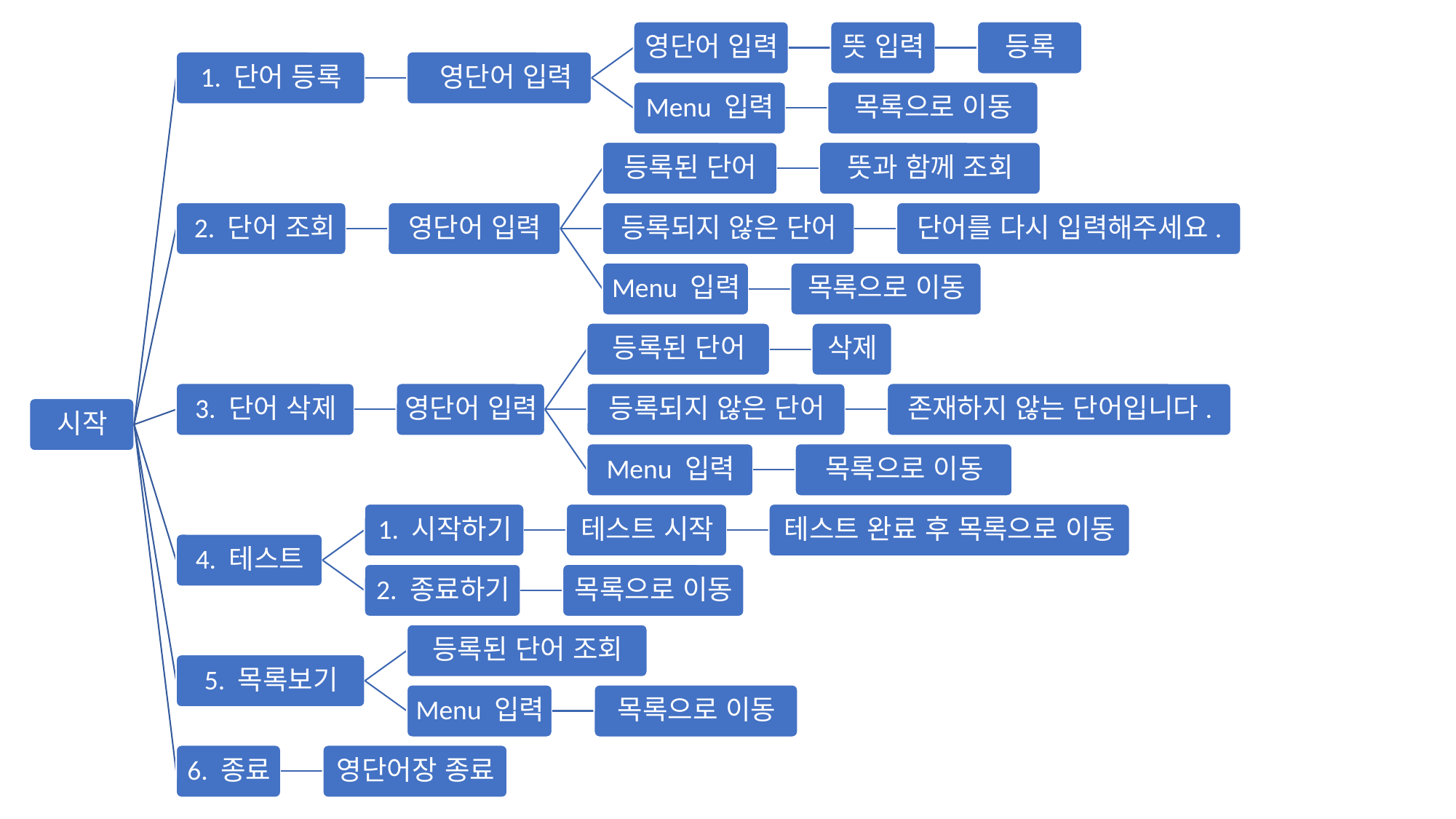

시작

1. 단어 등록

 영단어 입력

영단어 입력

뜻 입력

등록

Menu 입력

목록으로 이동

 2. 단어 조회

영단어 입력

등록된 단어

뜻과 함께 조회

등록되지 않은 단어

단어를 다시 입력해주세요.

Menu 입력

목록으로 이동

3. 단어 삭제

영단어 입력

등록된 단어

삭제

등록되지 않은 단어

존재하지 않는 단어입니다.

Menu 입력

목록으로 이동

4. 테스트

1. 시작하기

테스트 시작

테스트 완료 후 목록으로 이동

2. 종료하기

목록으로 이동

5. 목록보기

등록된 단어 조회

Menu 입력

목록으로 이동

6. 종료

영단어장 종료